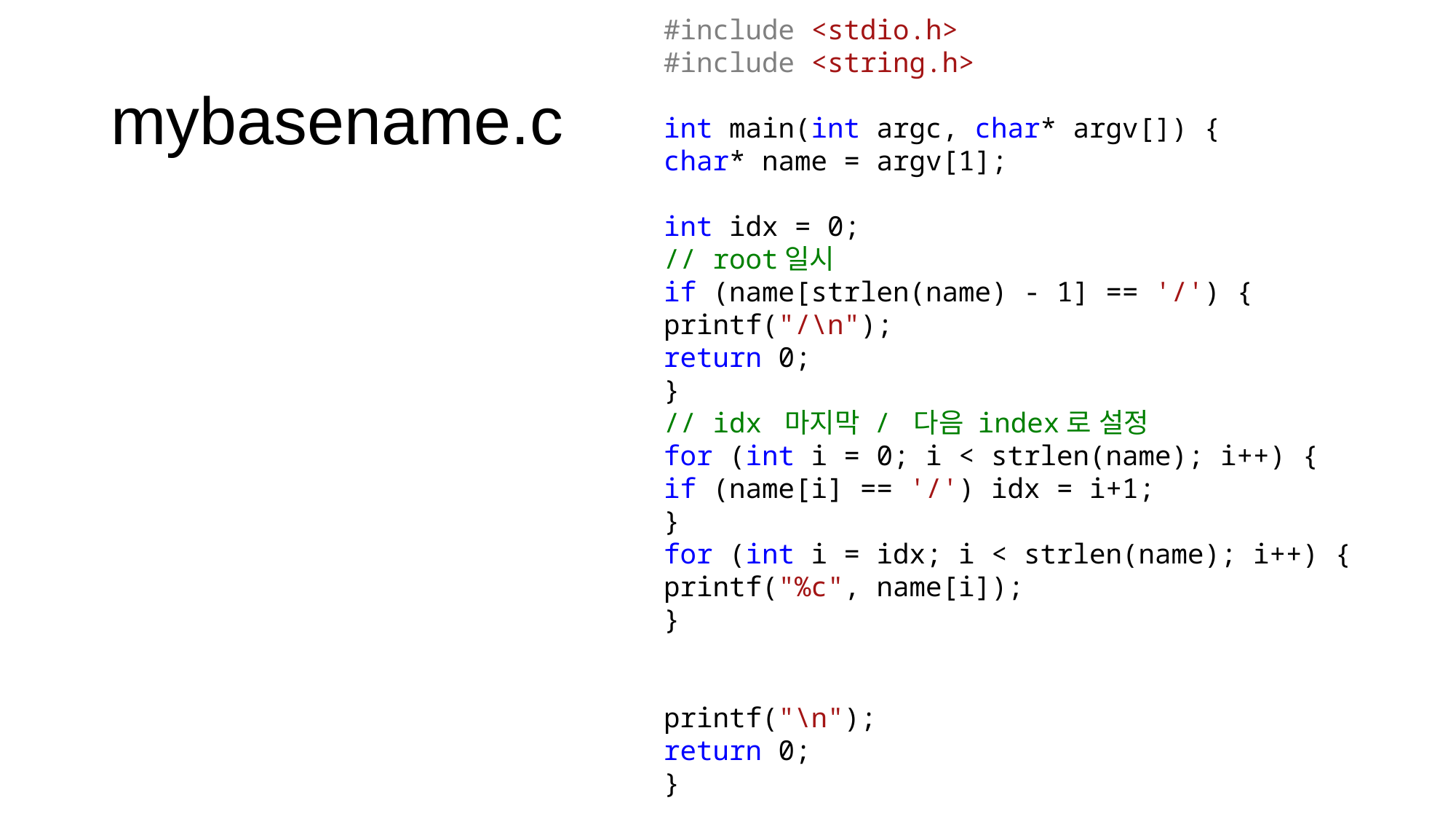

#include <stdio.h>
#include <string.h>

int main(int argc, char* argv[]) {
char* name = argv[1];

int idx = 0;
// root일시
if (name[strlen(name) - 1] == '/') {
printf("/\n");
return 0;
}
// idx 마지막 / 다음 index로 설정
for (int i = 0; i < strlen(name); i++) {
if (name[i] == '/') idx = i+1;
}
for (int i = idx; i < strlen(name); i++) {
printf("%c", name[i]);
}

printf("\n");
return 0;
}
# mybasename.c